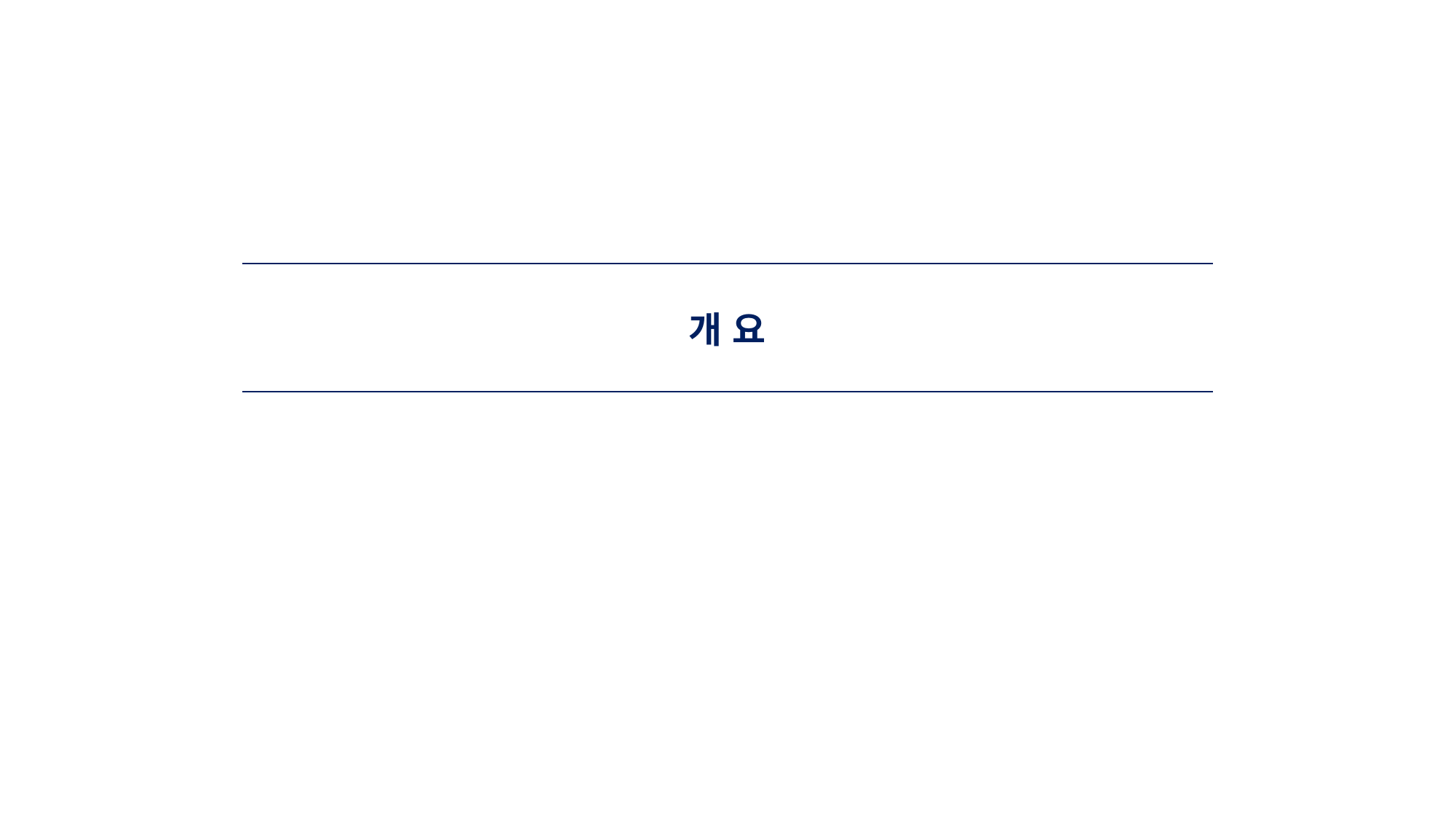

| 개 요 |
| --- |